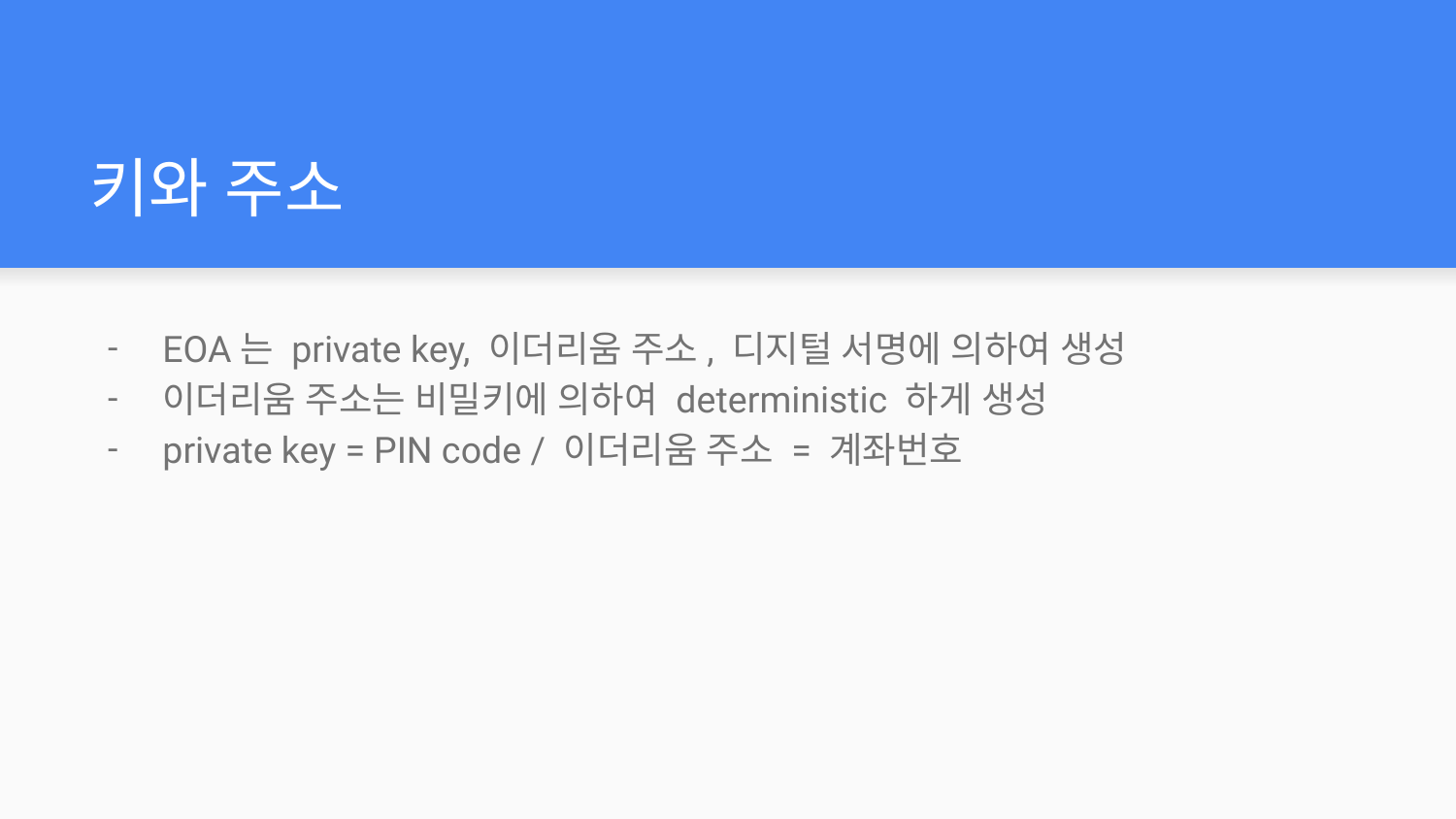

# 키와 주소
EOA는 private key, 이더리움 주소, 디지털 서명에 의하여 생성
이더리움 주소는 비밀키에 의하여 deterministic 하게 생성
private key = PIN code / 이더리움 주소 = 계좌번호